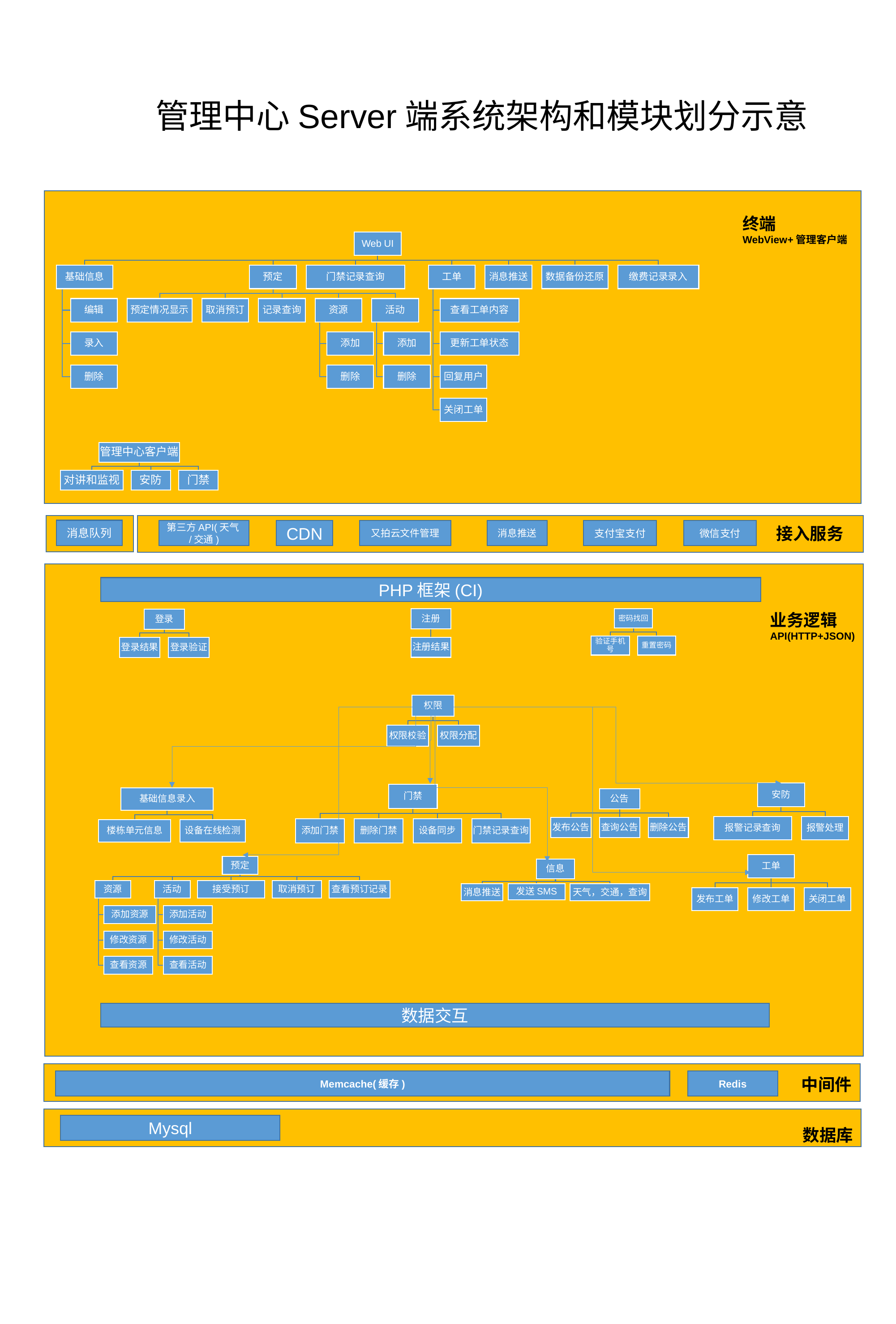

管理中心Server端系统架构和模块划分示意

Web UI
基础信息
编辑
录入
删除
预定
预定情况显示
取消预订
记录查询
资源
添加
删除
活动
添加
删除
门禁记录查询
工单
查看工单内容
更新工单状态
回复用户
关闭工单
消息推送
数据备份还原
缴费记录录入
终端
WebView+管理客户端
管理中心客户端
对讲和监视
安防
门禁

接入服务
消息队列
第三方API(天气/交通)
CDN
又拍云文件管理
消息推送
支付宝支付
微信支付

PHP框架(CI)
业务逻辑
API(HTTP+JSON)
登录
登录结果
登录验证
注册
注册结果
密码找回
验证手机号
重置密码
权限
权限校验
权限分配
门禁
添加门禁
删除门禁
设备同步
门禁记录查询
安防
报警记录查询
报警处理
基础信息录入
楼栋单元信息
设备在线检测
公告
发布公告
查询公告
删除公告
工单
发布工单
修改工单
关闭工单
信息
消息推送
发送SMS
天气，交通，查询
预定
资源
添加资源
修改资源
查看资源
活动
添加活动
修改活动
查看活动
接受预订
取消预订
查看预订记录
数据交互

Memcache(缓存)
Redis
中间件

Mysql
数据库